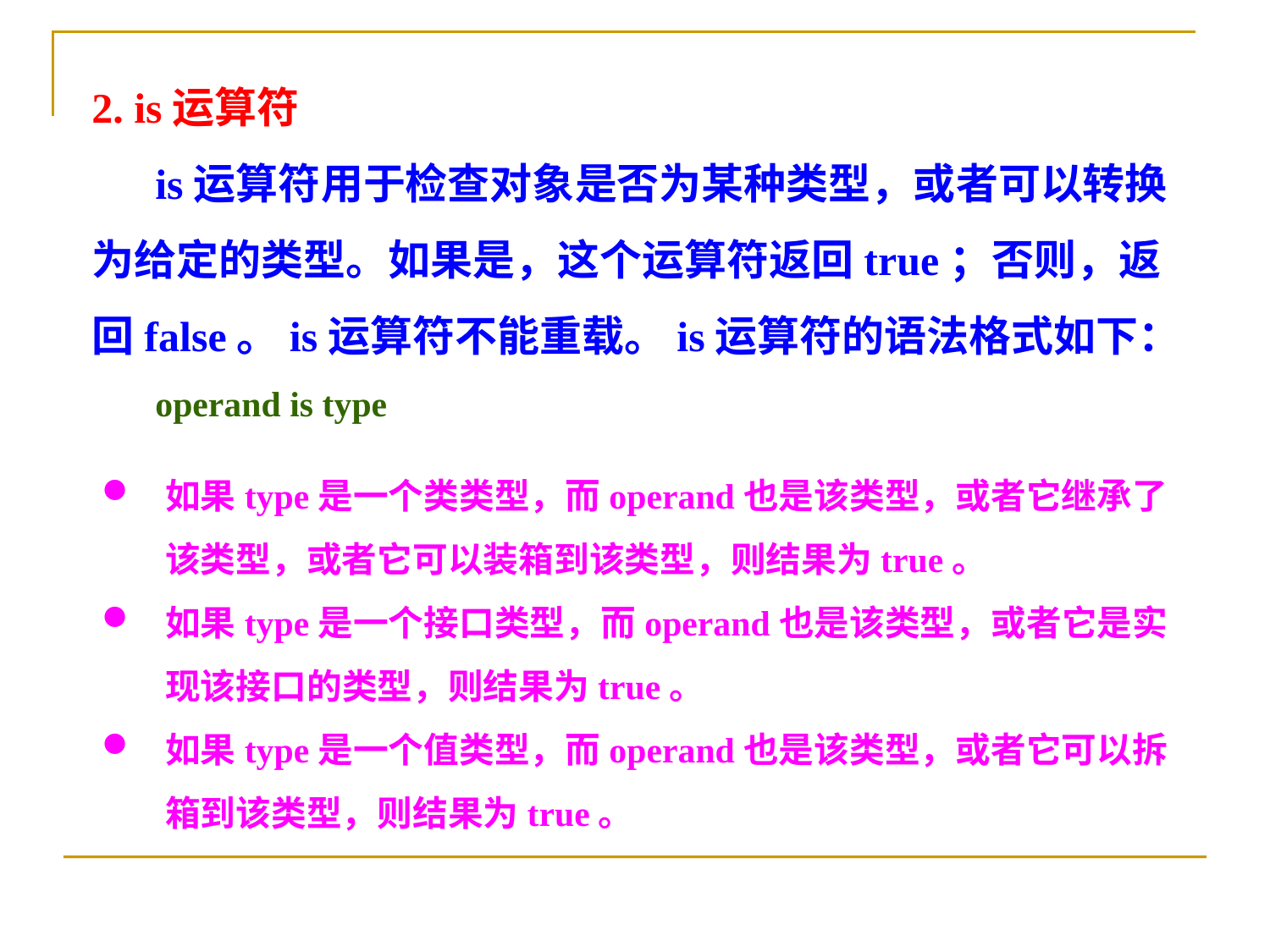

2. is运算符
      is运算符用于检查对象是否为某种类型，或者可以转换为给定的类型。如果是，这个运算符返回true；否则，返回false。is运算符不能重载。is运算符的语法格式如下：
operand is type
如果type是一个类类型，而operand也是该类型，或者它继承了该类型，或者它可以装箱到该类型，则结果为true。
如果type是一个接口类型，而operand也是该类型，或者它是实现该接口的类型，则结果为true。
如果type是一个值类型，而operand也是该类型，或者它可以拆箱到该类型，则结果为true。